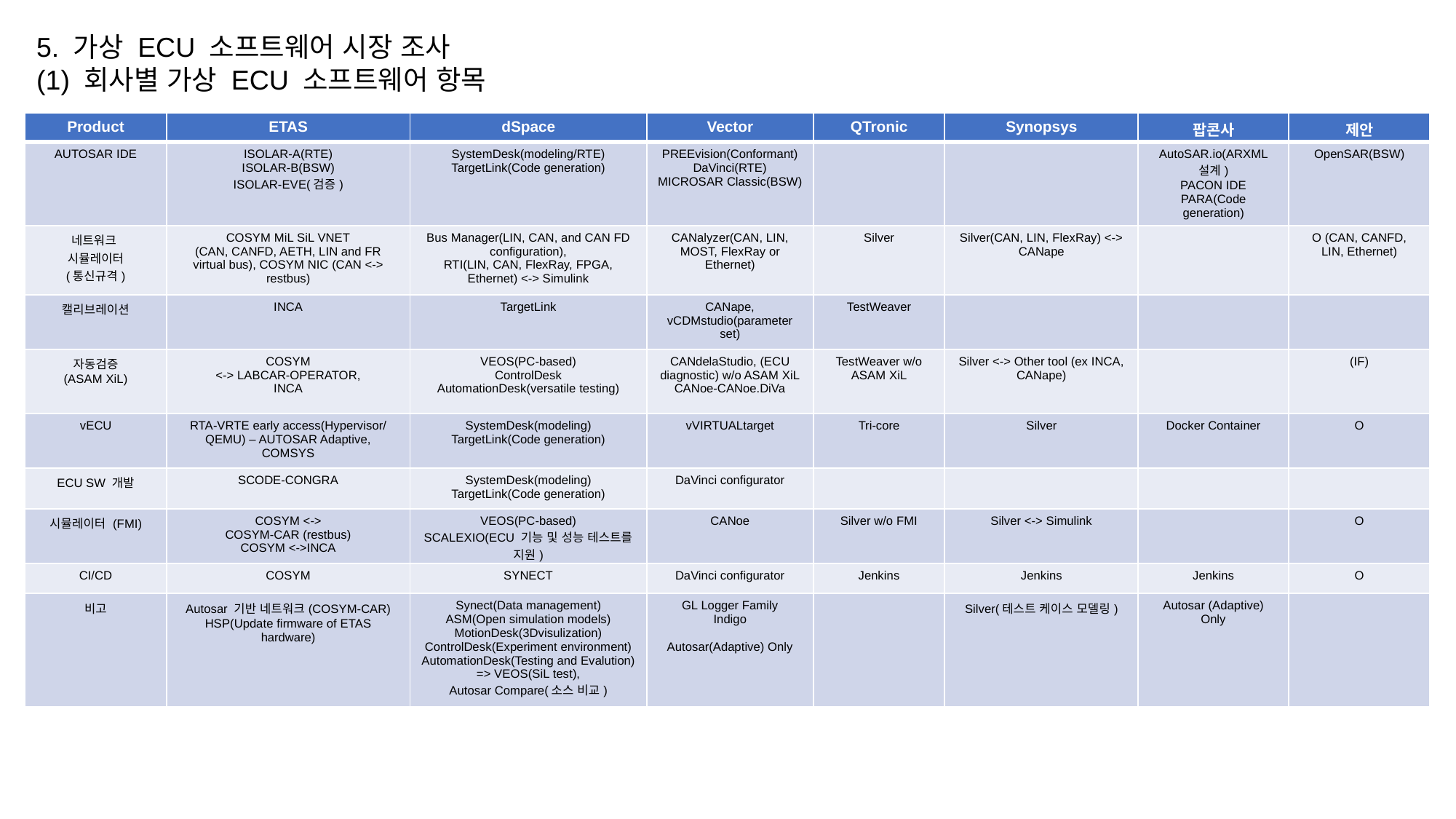

5. 가상 ECU 소프트웨어 시장 조사
(1) 회사별 가상 ECU 소프트웨어 항목

| Product | ETAS | dSpace | Vector | QTronic | Synopsys | 팝콘사 | 제안 |
| --- | --- | --- | --- | --- | --- | --- | --- |
| AUTOSAR IDE | ISOLAR-A(RTE) ISOLAR-B(BSW) ISOLAR-EVE(검증) | SystemDesk(modeling/RTE) TargetLink(Code generation) | PREEvision(Conformant) DaVinci(RTE) MICROSAR Classic(BSW) |  |  | AutoSAR.io(ARXML 설계) PACON IDE PARA(Code generation) | OpenSAR(BSW) |
| 네트워크 시뮬레이터 (통신규격) | COSYM MiL SiL VNET (CAN, CANFD, AETH, LIN and FR virtual bus), COSYM NIC (CAN <-> restbus) | Bus Manager(LIN, CAN, and CAN FD configuration), RTI(LIN, CAN, FlexRay, FPGA, Ethernet) <-> Simulink | CANalyzer(CAN, LIN, MOST, FlexRay or Ethernet) | Silver | Silver(CAN, LIN, FlexRay) <-> CANape |  | O (CAN, CANFD, LIN, Ethernet) |
| 캘리브레이션 | INCA | TargetLink | CANape, vCDMstudio(parameter set) | TestWeaver |  |  |  |
| 자동검증 (ASAM XiL) | COSYM <-> LABCAR-OPERATOR, INCA | VEOS(PC-based) ControlDesk AutomationDesk(versatile testing) | CANdelaStudio, (ECU diagnostic) w/o ASAM XiL CANoe-CANoe.DiVa | TestWeaver w/o ASAM XiL | Silver <-> Other tool (ex INCA, CANape) |  | (IF) |
| vECU | RTA-VRTE early access(Hypervisor/QEMU) – AUTOSAR Adaptive, COMSYS | SystemDesk(modeling) TargetLink(Code generation) | vVIRTUALtarget | Tri-core | Silver | Docker Container | O |
| ECU SW 개발 | SCODE-CONGRA | SystemDesk(modeling) TargetLink(Code generation) | DaVinci configurator |  |  |  |  |
| 시뮬레이터 (FMI) | COSYM <-> COSYM-CAR (restbus) COSYM <->INCA | VEOS(PC-based) SCALEXIO(ECU 기능 및 성능 테스트를 지원) | CANoe | Silver w/o FMI | Silver <-> Simulink |  | O |
| CI/CD | COSYM | SYNECT | DaVinci configurator | Jenkins | Jenkins | Jenkins | O |
| 비고 | Autosar 기반 네트워크(COSYM-CAR) HSP(Update firmware of ETAS hardware) | Synect(Data management) ASM(Open simulation models) MotionDesk(3Dvisulization) ControlDesk(Experiment environment) AutomationDesk(Testing and Evalution) => VEOS(SiL test), Autosar Compare(소스 비교) | GL Logger Family Indigo Autosar(Adaptive) Only |  | Silver(테스트 케이스 모델링) | Autosar (Adaptive) Only |  |